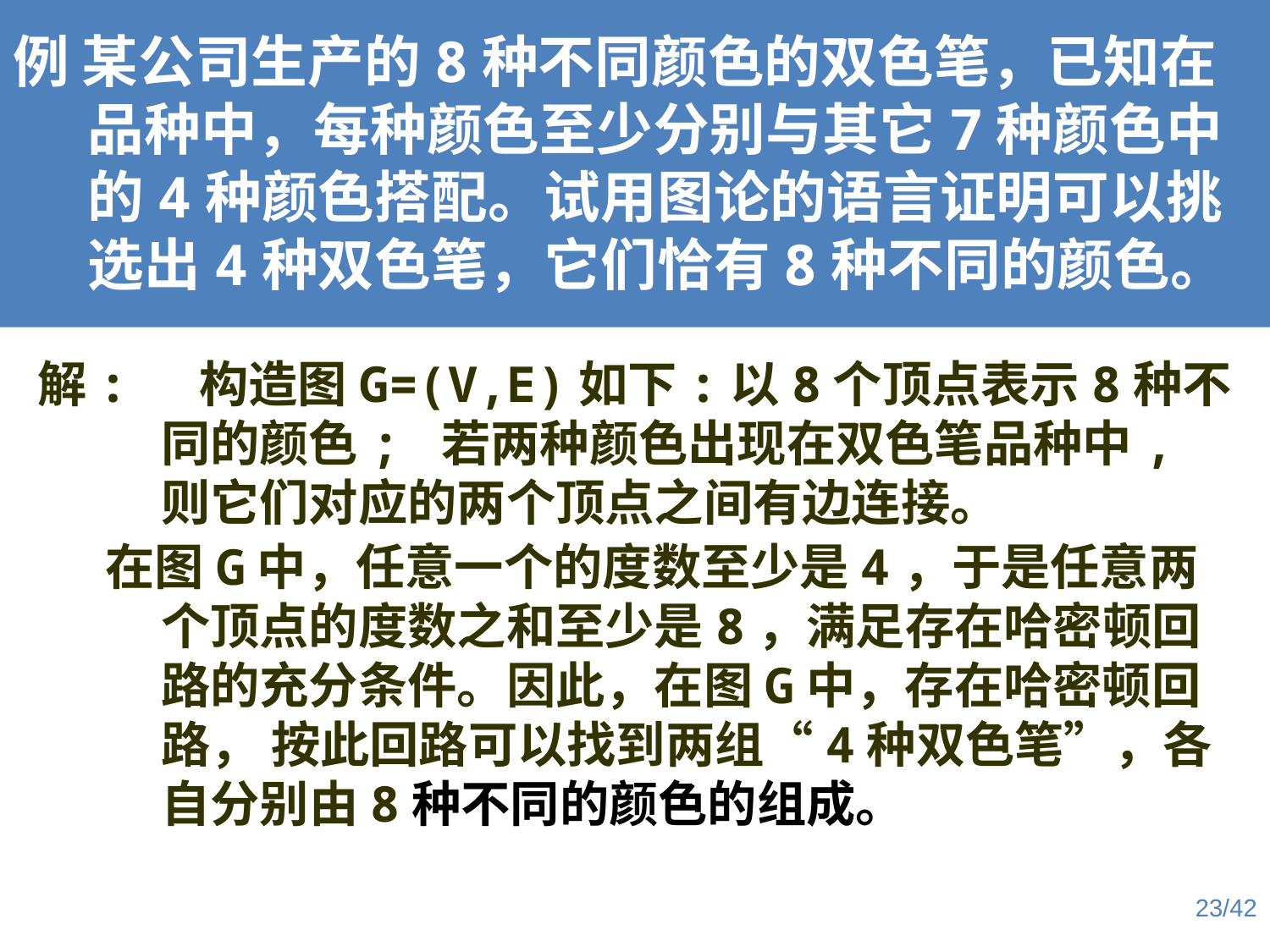

例 某公司生产的8种不同颜色的双色笔，已知在品种中，每种颜色至少分别与其它7种颜色中的4种颜色搭配。试用图论的语言证明可以挑选出4种双色笔，它们恰有8种不同的颜色。
解:  构造图G=(V,E)如下:以8个顶点表示8种不同的颜色; 若两种颜色出现在双色笔品种中,则它们对应的两个顶点之间有边连接。
     在图G中，任意一个的度数至少是4，于是任意两个顶点的度数之和至少是8，满足存在哈密顿回路的充分条件。因此，在图G中，存在哈密顿回路， 按此回路可以找到两组“4种双色笔”，各自分别由8种不同的颜色的组成。

23/42